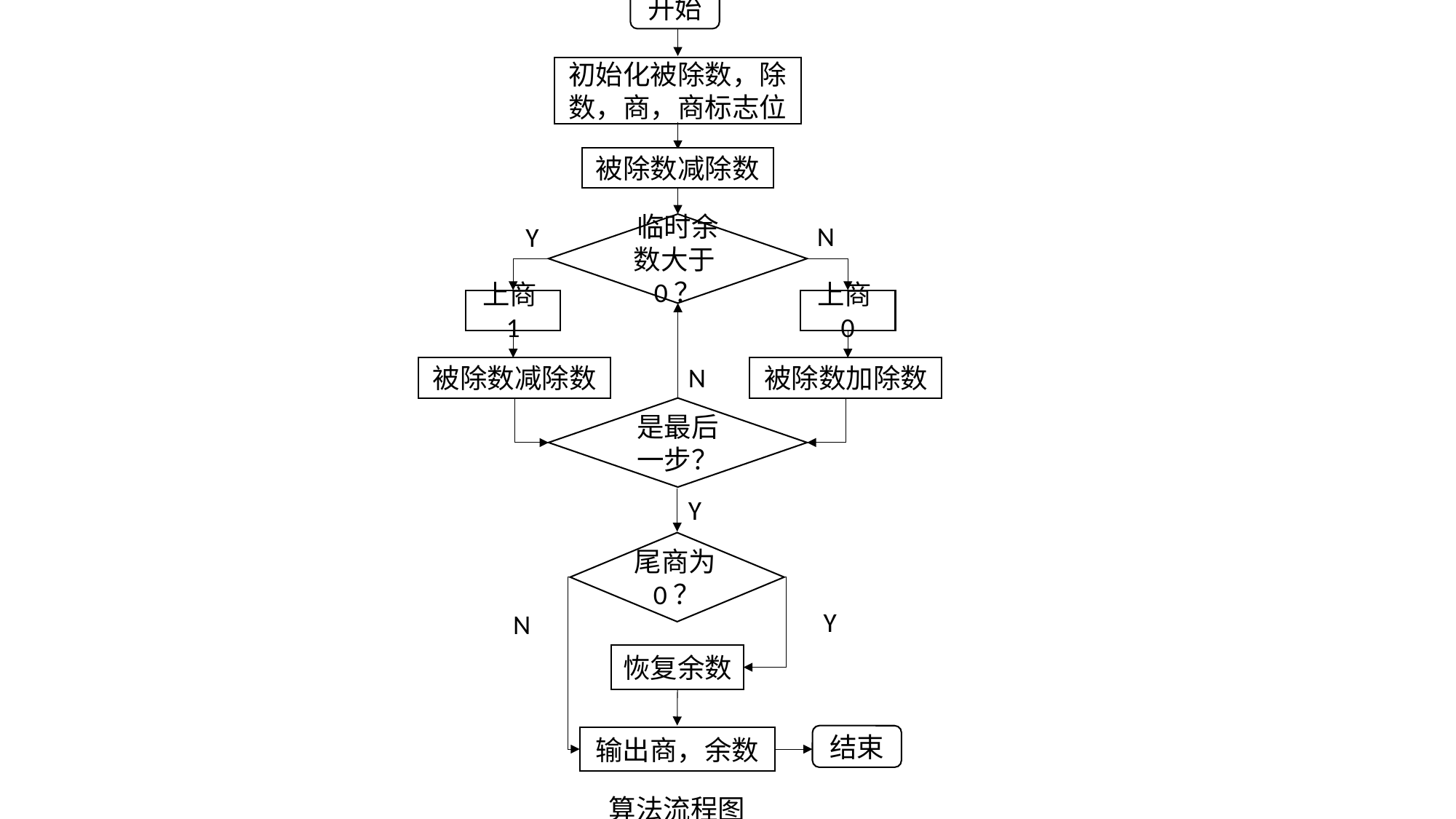

开始
初始化被除数，除数，商，商标志位
被除数减除数
临时余数大于0？
N
Y
上商1
上商0
N
被除数减除数
被除数加除数
是最后一步？
Y
尾商为0？
Y
N
恢复余数
结束
输出商，余数
算法流程图